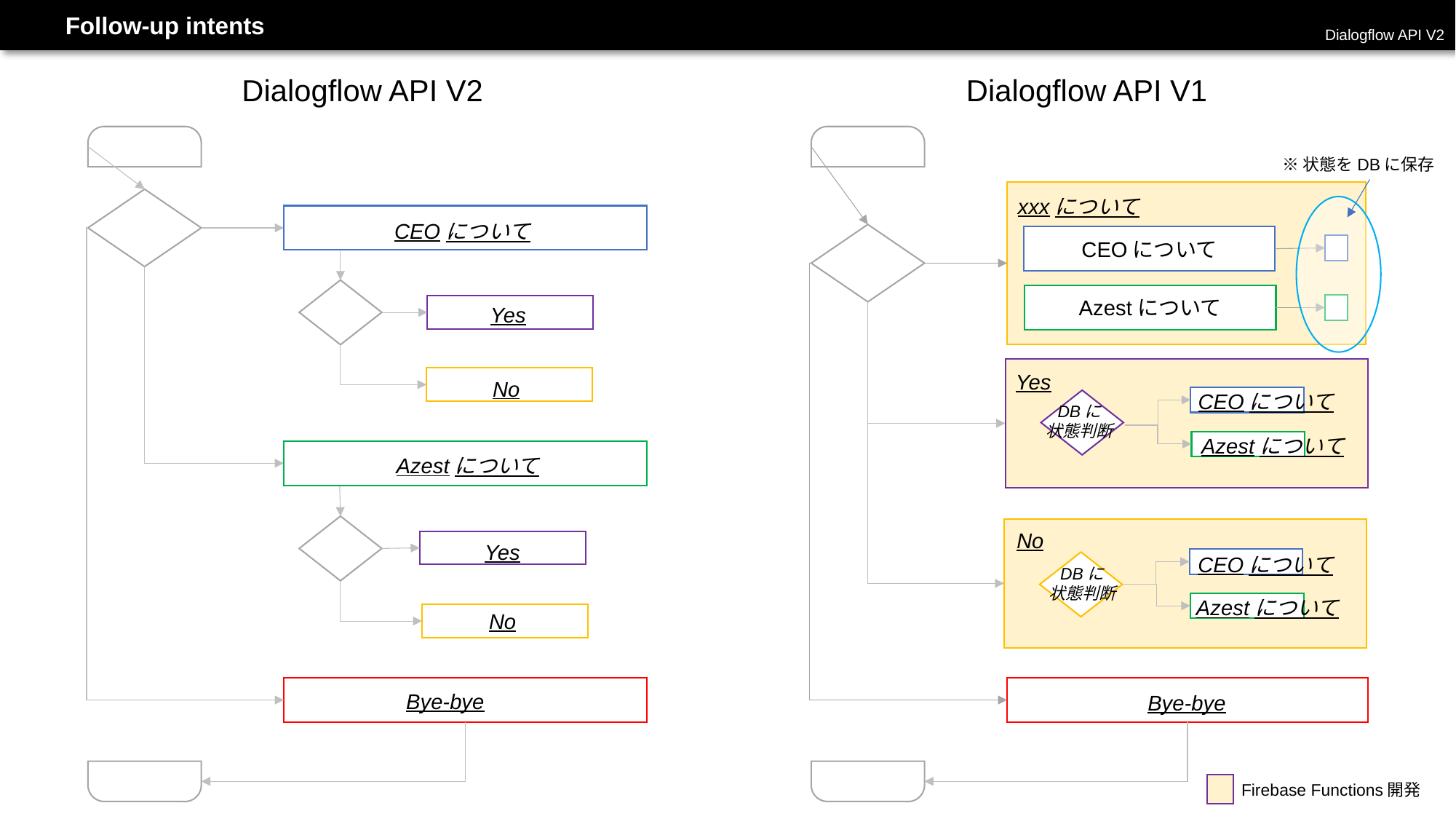

Follow-up intents
Dialogflow API V2
Dialogflow API V2
Dialogflow API V1

※状態をDBに保存

xxxについて

CEOについて

CEOについて

Azestについて

Yes

Yes

No
CEOについて

DBに
状態判断
Azestについて

Azestについて

No

Yes
CEOについて

DBに
状態判断
Azestについて

No

Bye-bye
Bye-bye

Firebase Functions開発